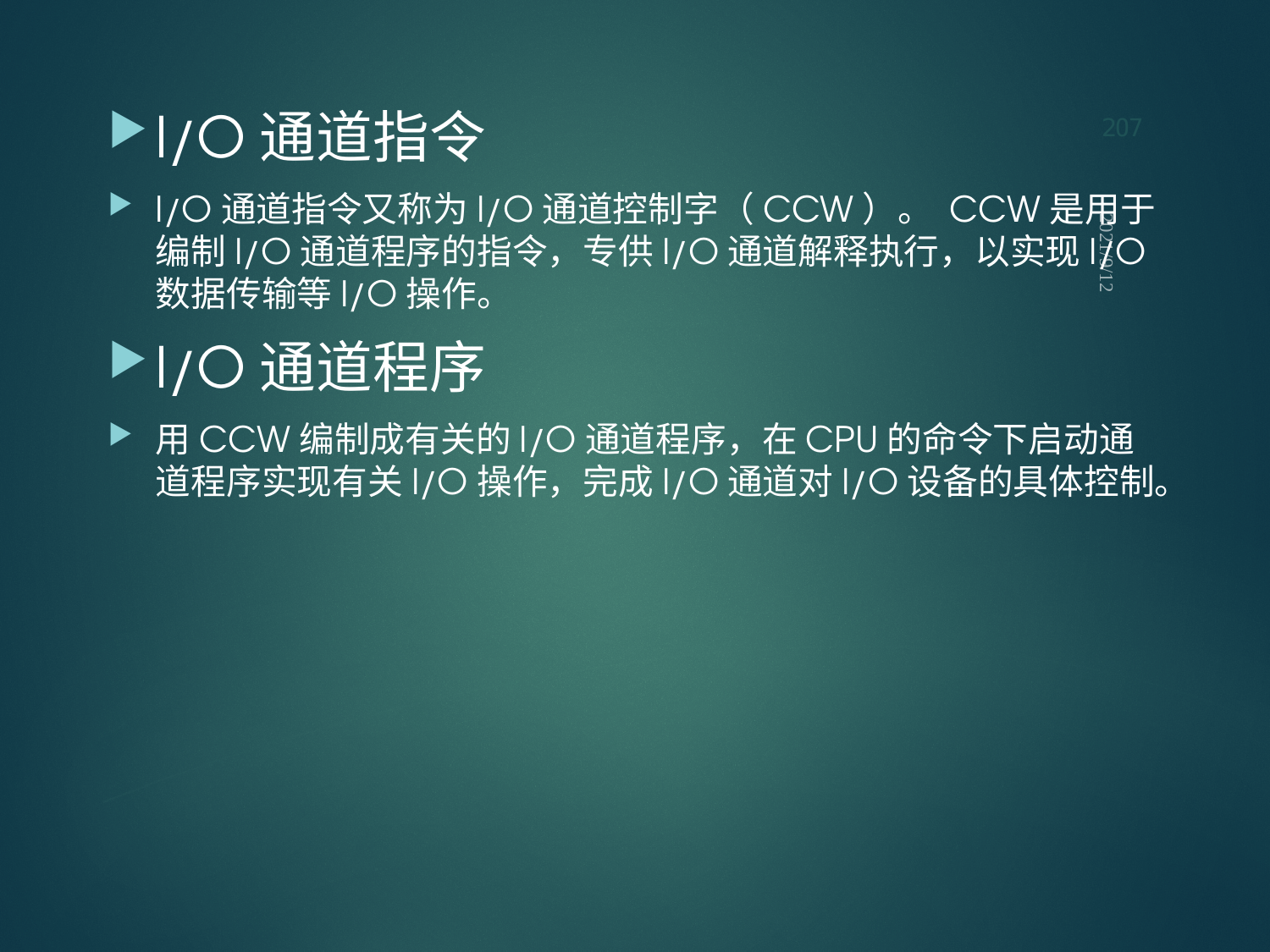

207
I/O通道指令
I/O通道指令又称为I/O通道控制字（CCW）。 CCW是用于编制I/O通道程序的指令，专供I/O通道解释执行，以实现I/O数据传输等I/O操作。
I/O通道程序
用CCW编制成有关的I/O通道程序，在CPU的命令下启动通道程序实现有关I/O操作，完成I/O通道对I/O设备的具体控制。
2021/9/12